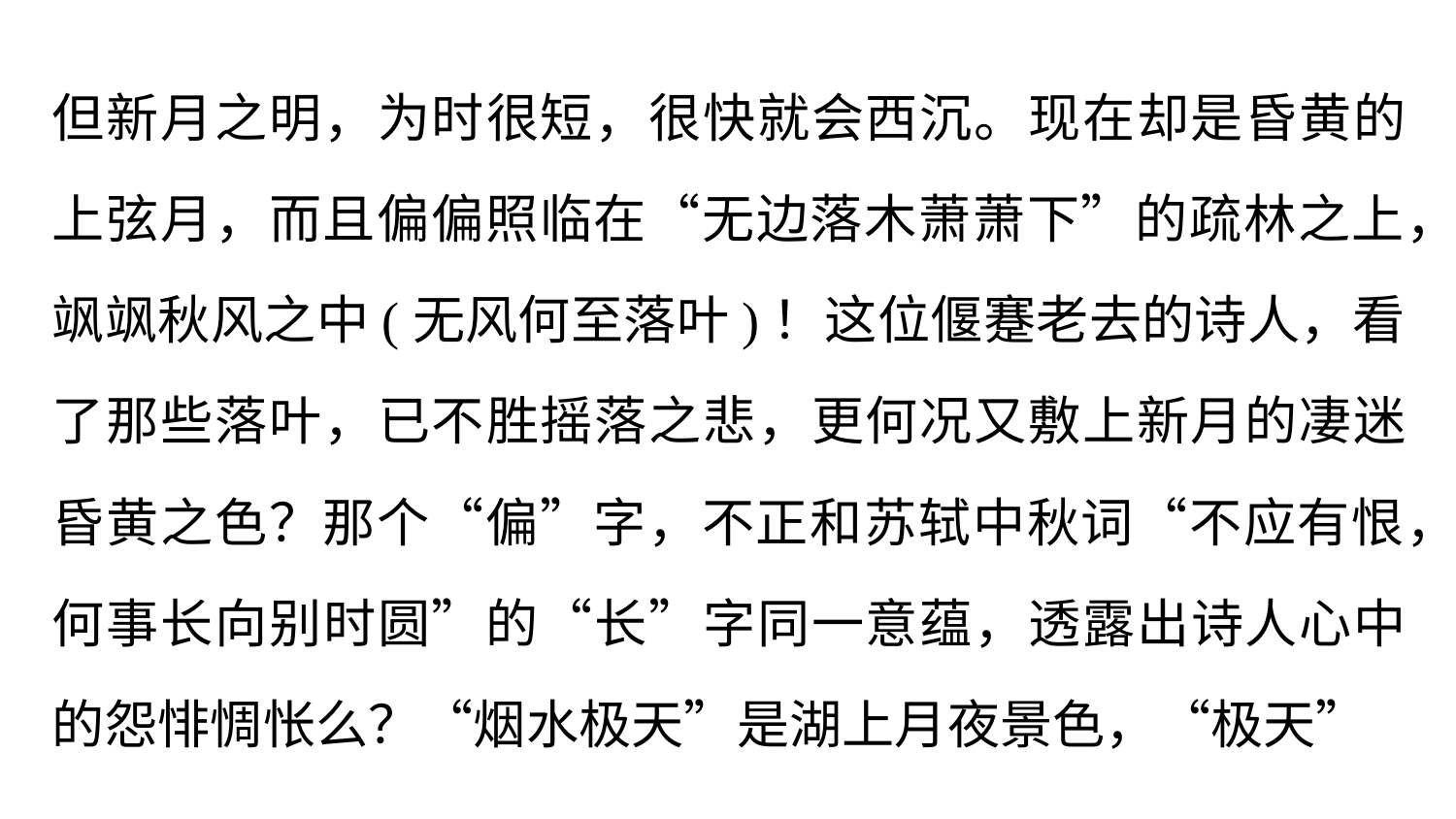

但新月之明，为时很短，很快就会西沉。现在却是昏黄的上弦月，而且偏偏照临在“无边落木萧萧下”的疏林之上，飒飒秋风之中(无风何至落叶)！这位偃蹇老去的诗人，看了那些落叶，已不胜摇落之悲，更何况又敷上新月的凄迷昏黄之色？那个“偏”字，不正和苏轼中秋词“不应有恨，何事长向别时圆”的“长”字同一意蕴，透露出诗人心中的怨悱惆怅么？“烟水极天”是湖上月夜景色，“极天”